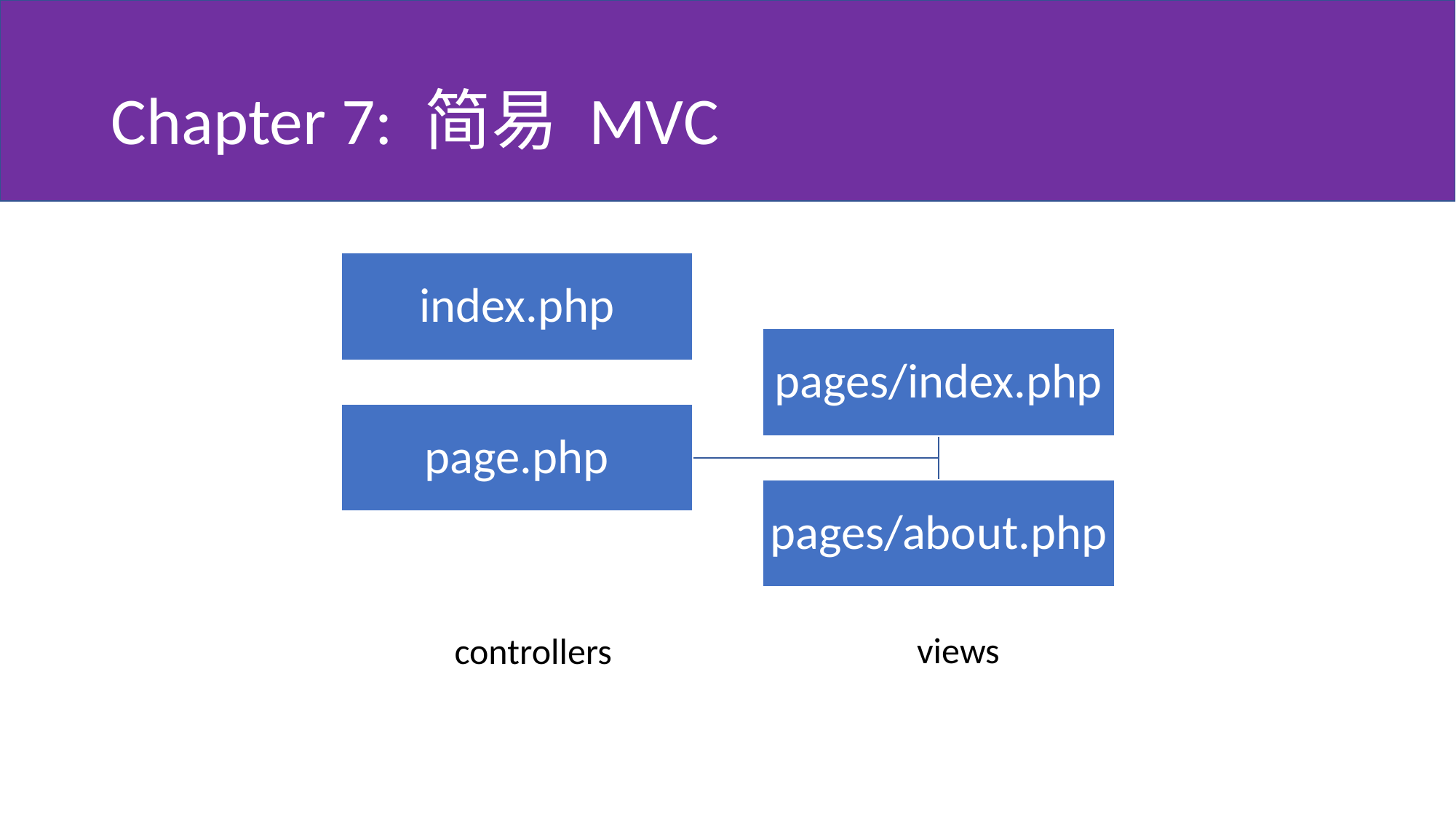

# Chapter 7: 简易 MVC
index.php
page.php
pages/index.php
pages/about.php
views
controllers